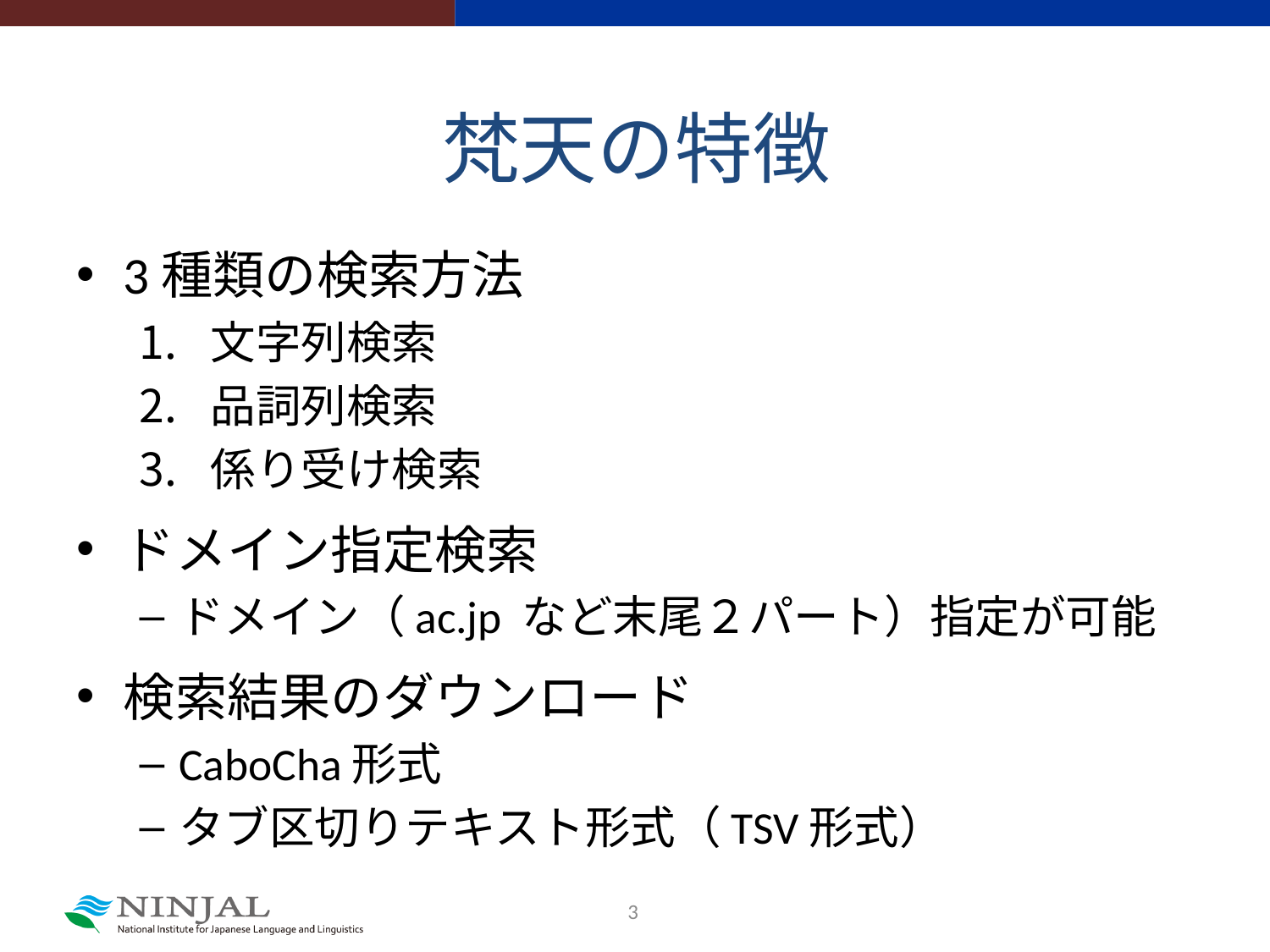

# 梵天の特徴
3種類の検索方法
文字列検索
品詞列検索
係り受け検索

ドメイン指定検索
ドメイン（ac.jp など末尾２パート）指定が可能

検索結果のダウンロード
CaboCha形式
タブ区切りテキスト形式（TSV形式）
3